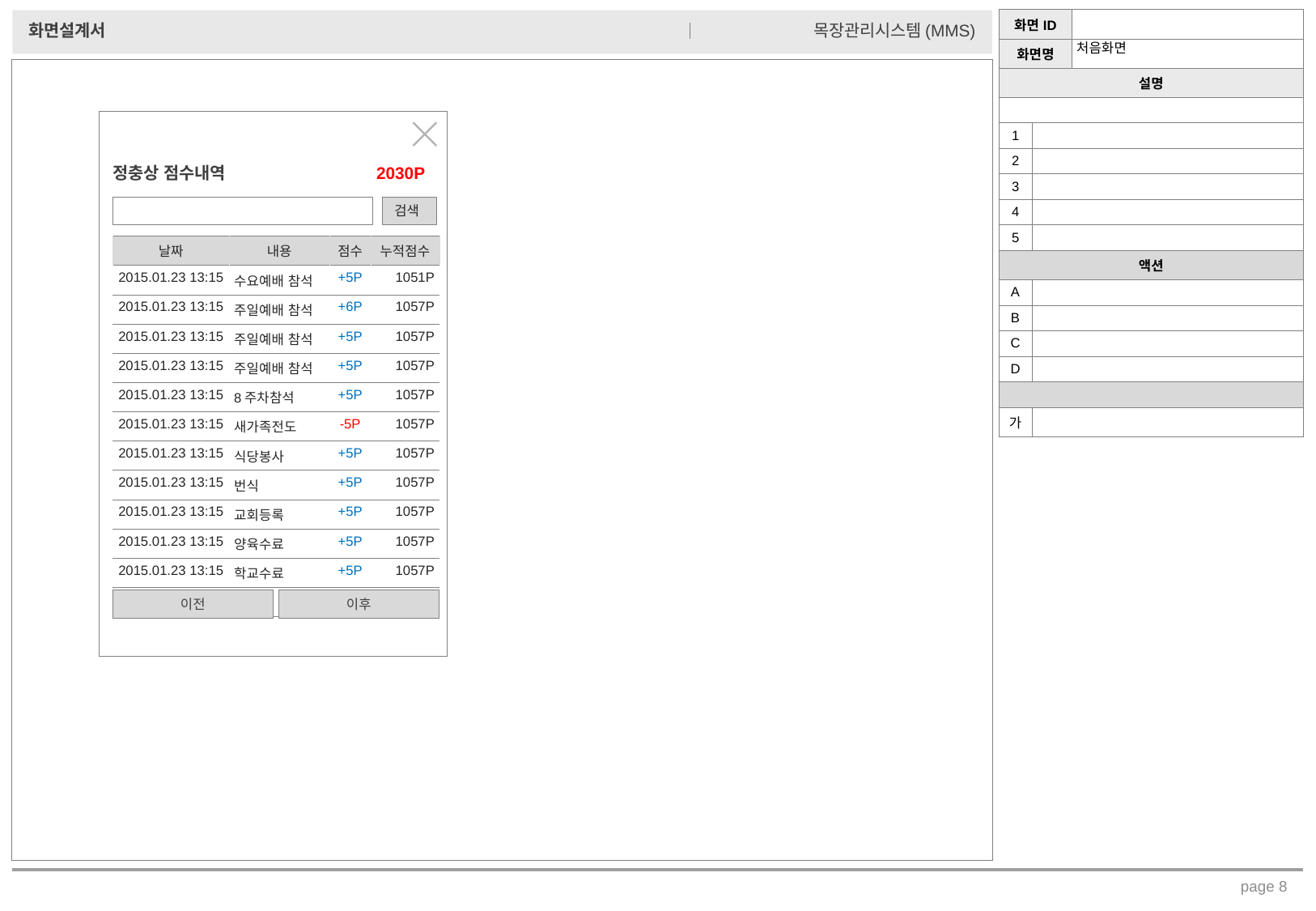

| 화면ID |  |  |
| --- | --- | --- |
| 화면명 |  |  |
| 설명 |  |  |
|  |  |  |
| 1 |  |  |
| 2 |  |  |
| 3 |  |  |
| 4 |  |  |
| 5 |  |  |
| 액션 |  |  |
| A |  |  |
| B |  |  |
| C |  |  |
| D |  |  |
|  |  |  |
| 가 |  |  |
# 처음화면

2030P
정충상 점수내역

검색
| 날짜 | 내용 | 점수 | 누적점수 |
| --- | --- | --- | --- |
| 2015.01.23 13:15 | 수요예배 참석 | +5P | 1051P |
| 2015.01.23 13:15 | 주일예배 참석 | +6P | 1057P |
| 2015.01.23 13:15 | 주일예배 참석 | +5P | 1057P |
| 2015.01.23 13:15 | 주일예배 참석 | +5P | 1057P |
| 2015.01.23 13:15 | 8주차참석 | +5P | 1057P |
| 2015.01.23 13:15 | 새가족전도 | -5P | 1057P |
| 2015.01.23 13:15 | 식당봉사 | +5P | 1057P |
| 2015.01.23 13:15 | 번식 | +5P | 1057P |
| 2015.01.23 13:15 | 교회등록 | +5P | 1057P |
| 2015.01.23 13:15 | 양육수료 | +5P | 1057P |
| 2015.01.23 13:15 | 학교수료 | +5P | 1057P |
| 2015.01.23 13:15 | 번식 | +5P | 1057P |
이전
이후